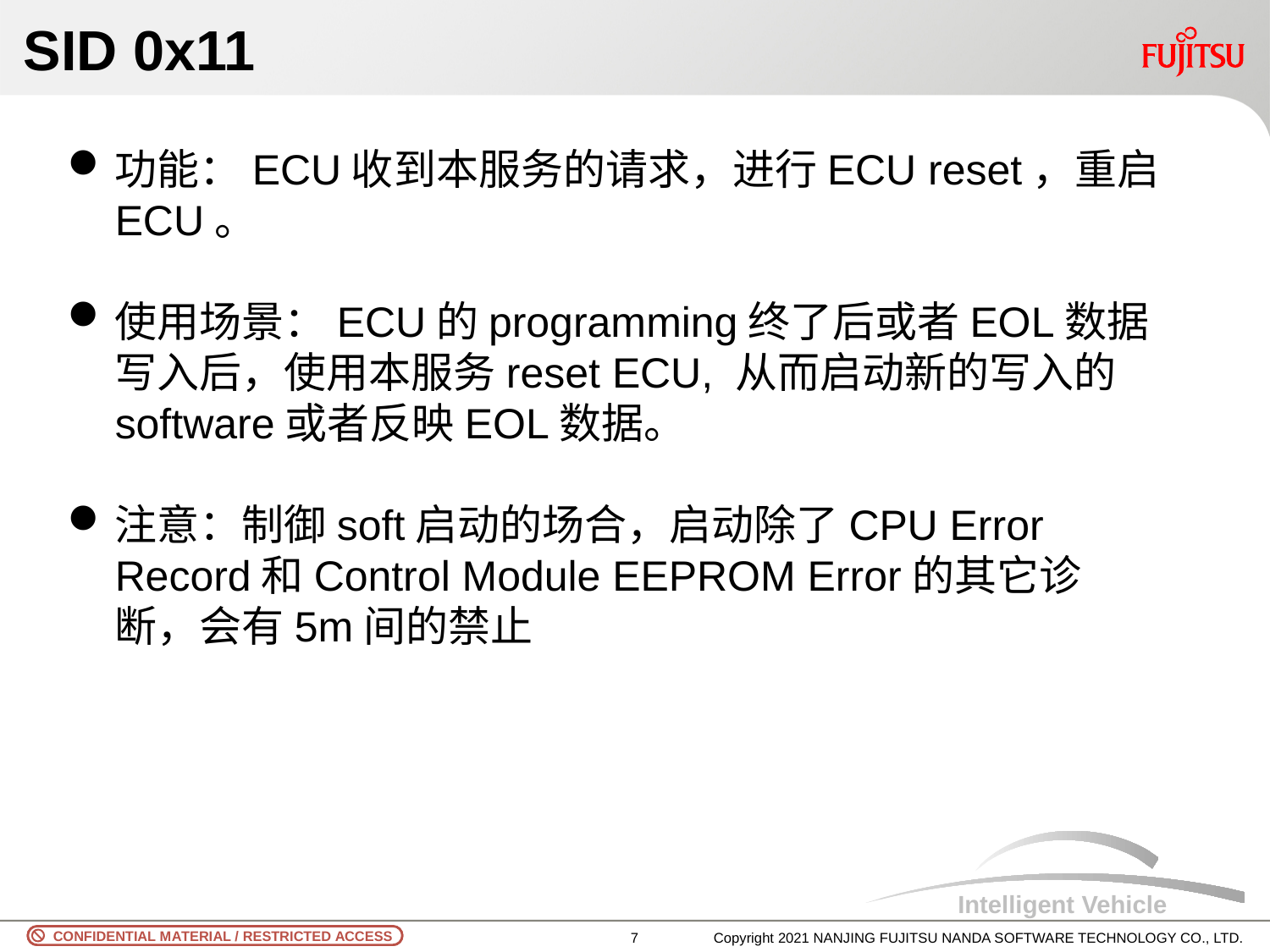

# SID 0x11
功能：ECU收到本服务的请求，进行ECU reset，重启ECU。

使用场景：ECU的programming终了后或者EOL数据写入后，使用本服务reset ECU, 从而启动新的写入的software或者反映EOL数据。

注意：制御soft启动的场合，启动除了CPU Error Record和Control Module EEPROM Error的其它诊断，会有5m间的禁止
7
Copyright 2021 NANJING FUJITSU NANDA SOFTWARE TECHNOLOGY CO., LTD.